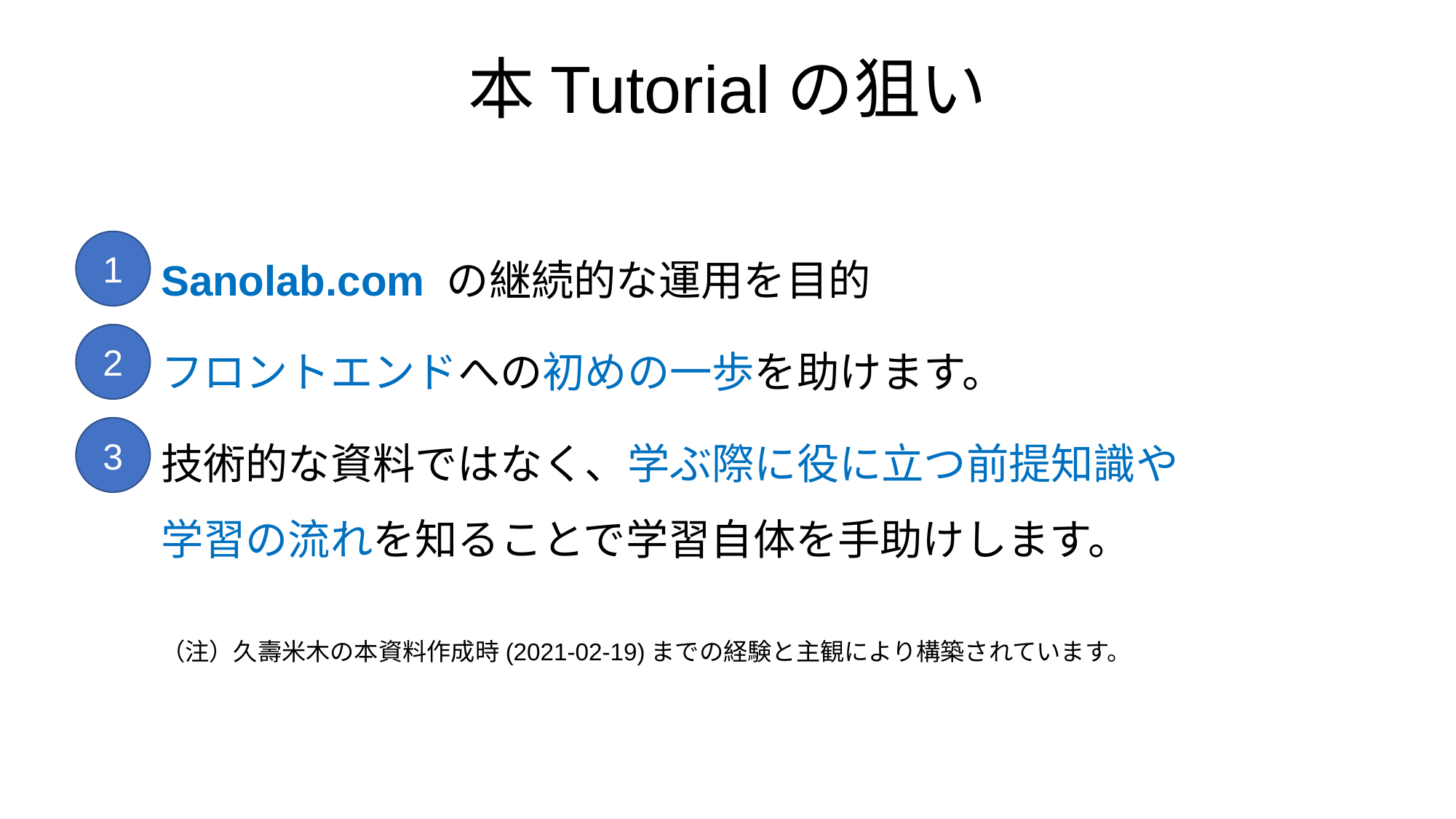

# 本Tutorialの狙い
Sanolab.com の継続的な運用を目的
フロントエンドへの初めの一歩を助けます。
技術的な資料ではなく、学ぶ際に役に立つ前提知識や
学習の流れを知ることで学習自体を手助けします。

（注）久壽米木の本資料作成時(2021-02-19)までの経験と主観により構築されています。
1
2
3